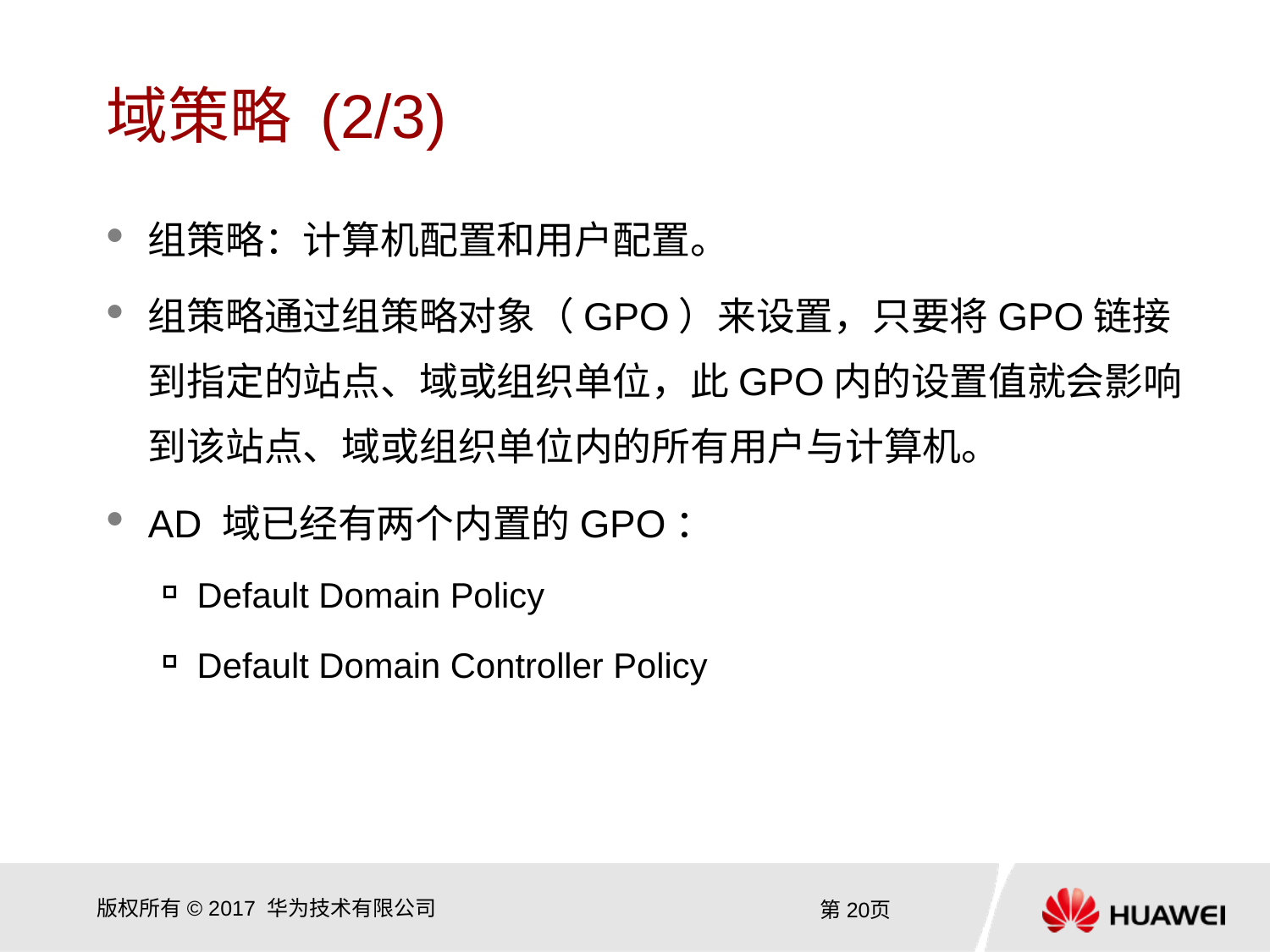

# 域策略 (2/3)
组策略：计算机配置和用户配置。
组策略通过组策略对象（GPO）来设置，只要将GPO链接到指定的站点、域或组织单位，此GPO内的设置值就会影响到该站点、域或组织单位内的所有用户与计算机。
AD 域已经有两个内置的GPO：
Default Domain Policy
Default Domain Controller Policy